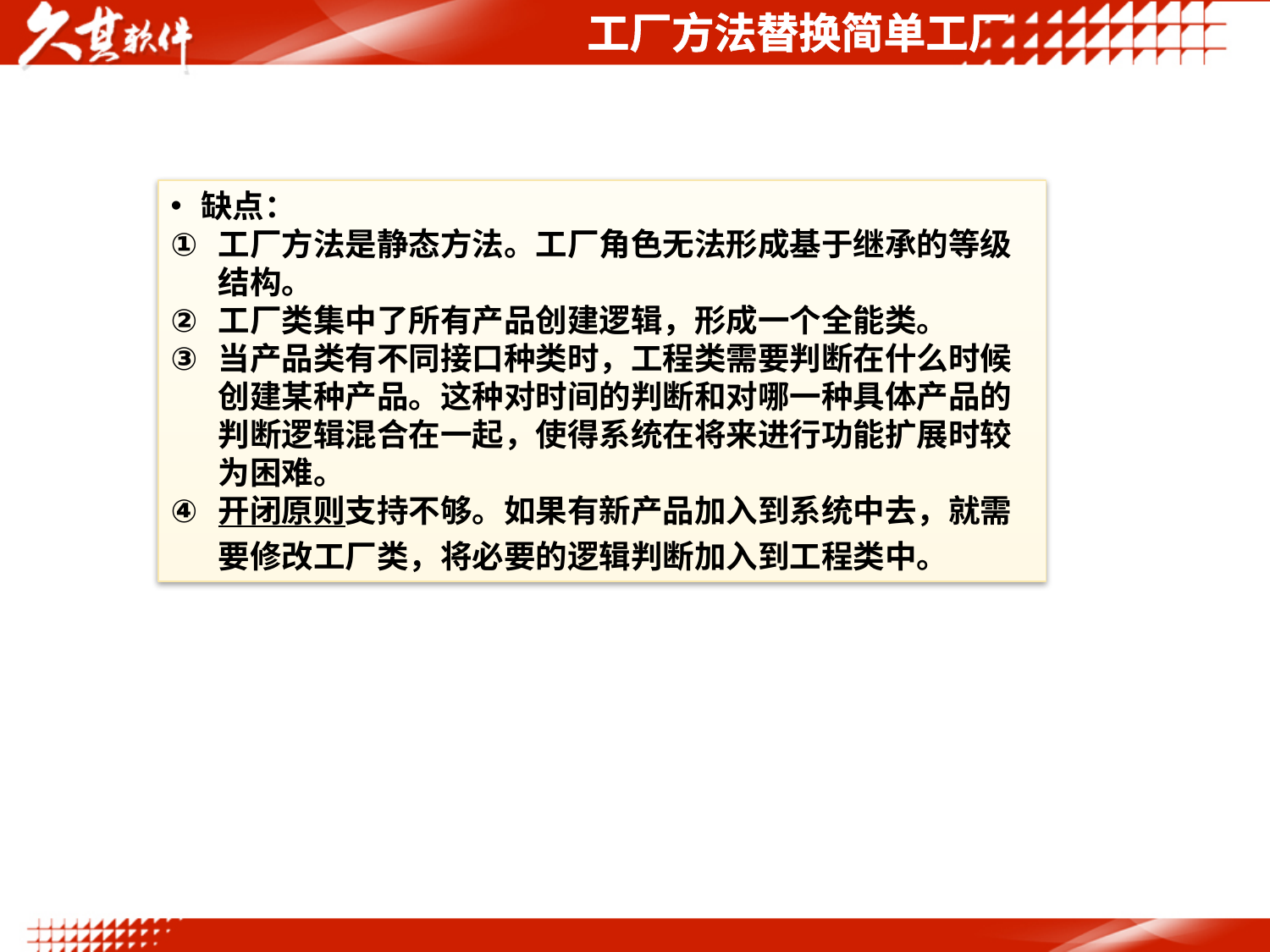

工厂方法替换简单工厂
缺点：
工厂方法是静态方法。工厂角色无法形成基于继承的等级结构。
工厂类集中了所有产品创建逻辑，形成一个全能类。
当产品类有不同接口种类时，工程类需要判断在什么时候创建某种产品。这种对时间的判断和对哪一种具体产品的判断逻辑混合在一起，使得系统在将来进行功能扩展时较为困难。
开闭原则支持不够。如果有新产品加入到系统中去，就需要修改工厂类，将必要的逻辑判断加入到工程类中。